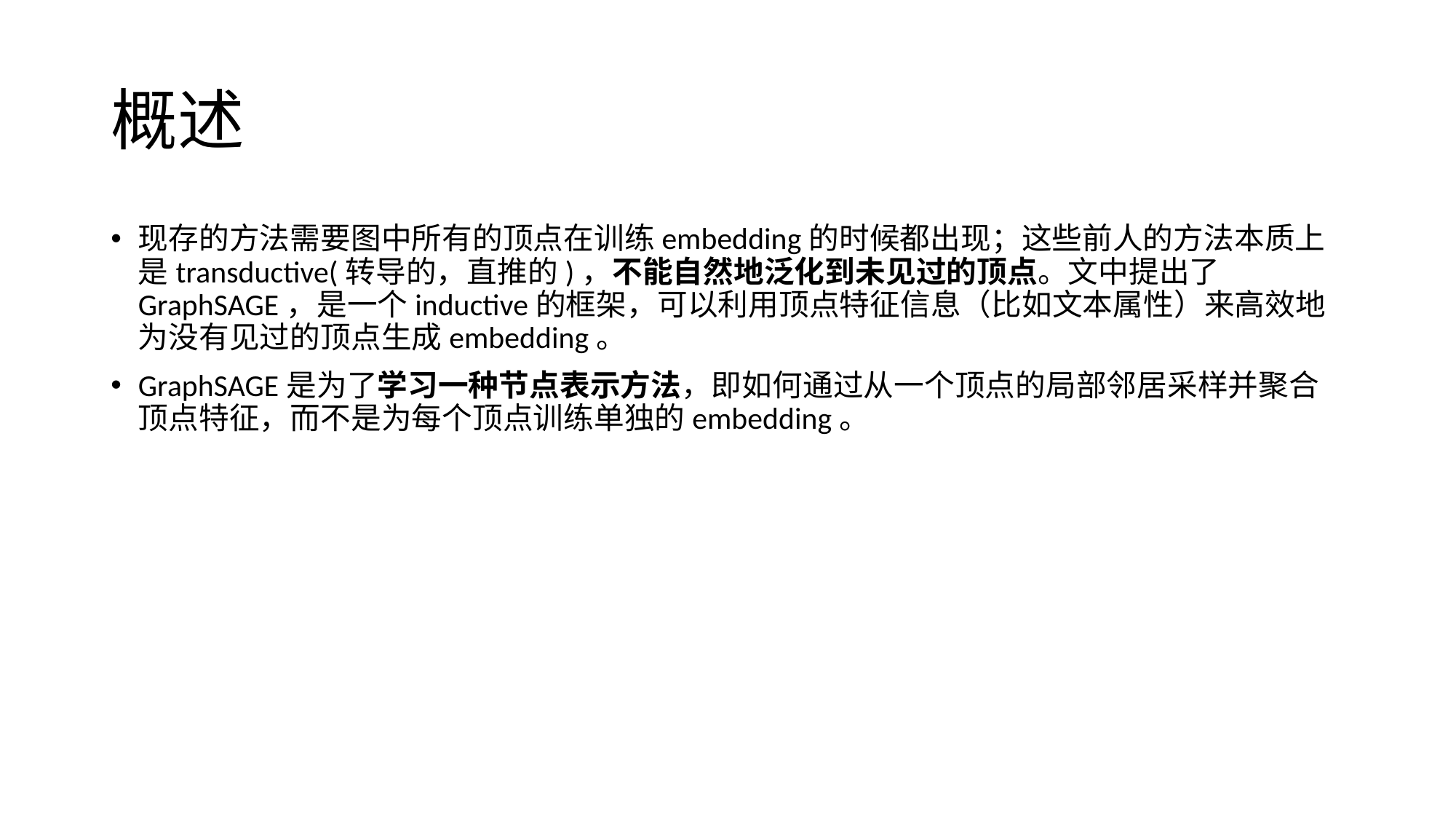

# 概述
现存的方法需要图中所有的顶点在训练embedding的时候都出现；这些前人的方法本质上是transductive(转导的，直推的)，不能自然地泛化到未见过的顶点。文中提出了GraphSAGE，是一个inductive的框架，可以利用顶点特征信息（比如文本属性）来高效地为没有见过的顶点生成embedding。
GraphSAGE是为了学习一种节点表示方法，即如何通过从一个顶点的局部邻居采样并聚合顶点特征，而不是为每个顶点训练单独的embedding。